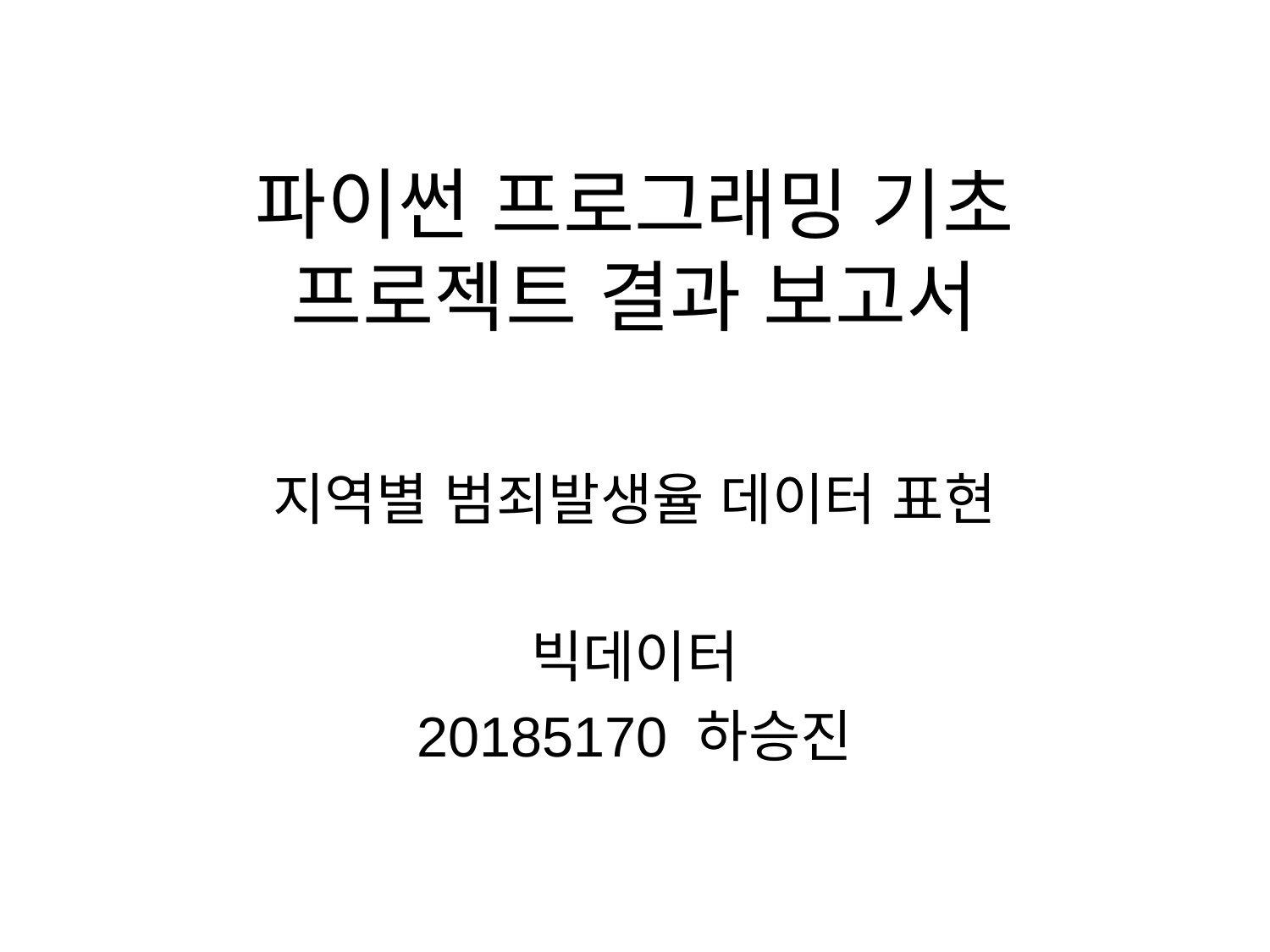

# 파이썬 프로그래밍 기초 프로젝트 결과 보고서
지역별 범죄발생율 데이터 표현

빅데이터
20185170 하승진